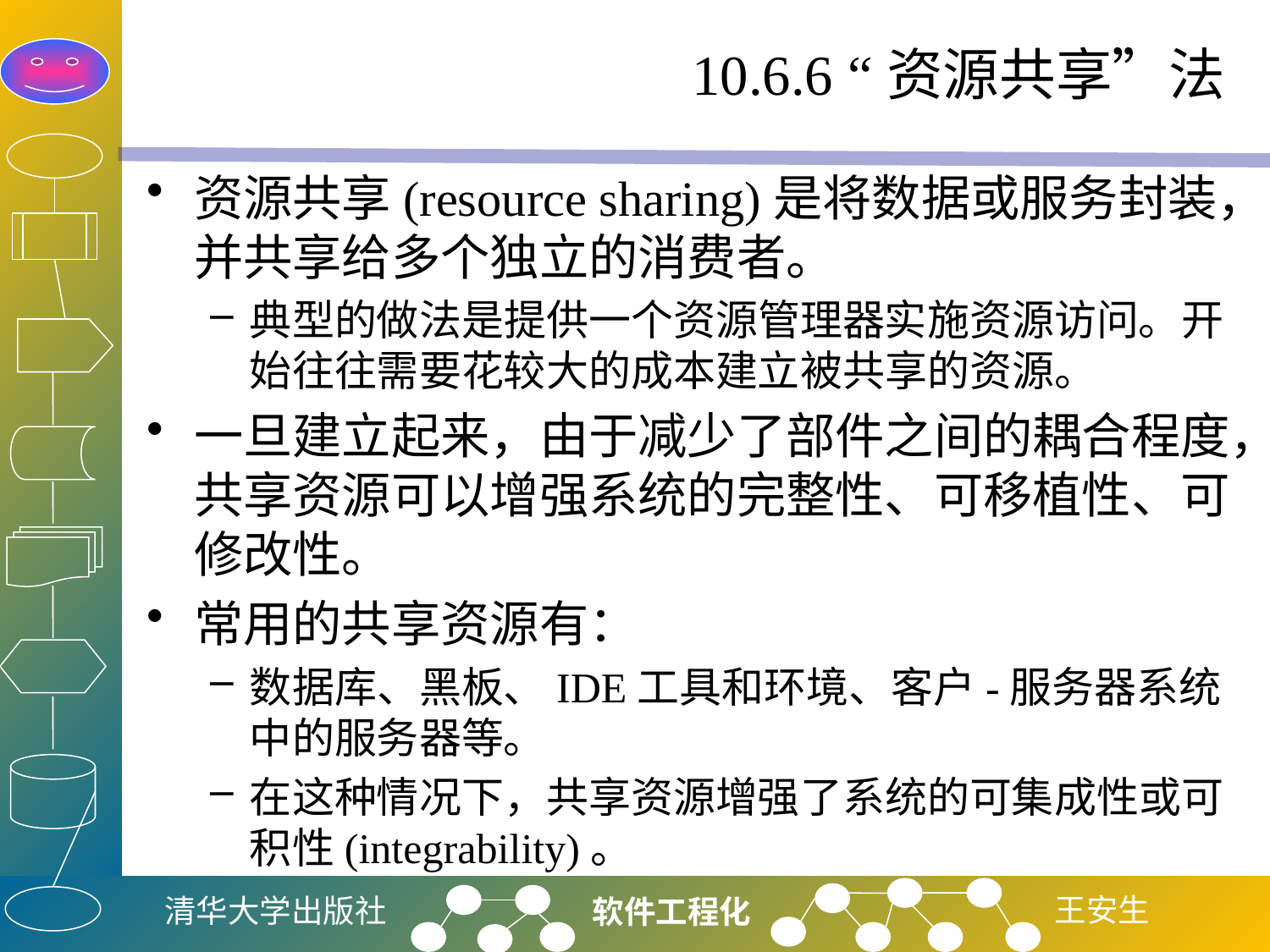

# 10.6.6 “资源共享”法
资源共享(resource sharing)是将数据或服务封装，并共享给多个独立的消费者。
典型的做法是提供一个资源管理器实施资源访问。开始往往需要花较大的成本建立被共享的资源。
一旦建立起来，由于减少了部件之间的耦合程度，共享资源可以增强系统的完整性、可移植性、可修改性。
常用的共享资源有：
数据库、黑板、IDE工具和环境、客户-服务器系统中的服务器等。
在这种情况下，共享资源增强了系统的可集成性或可积性(integrability)。